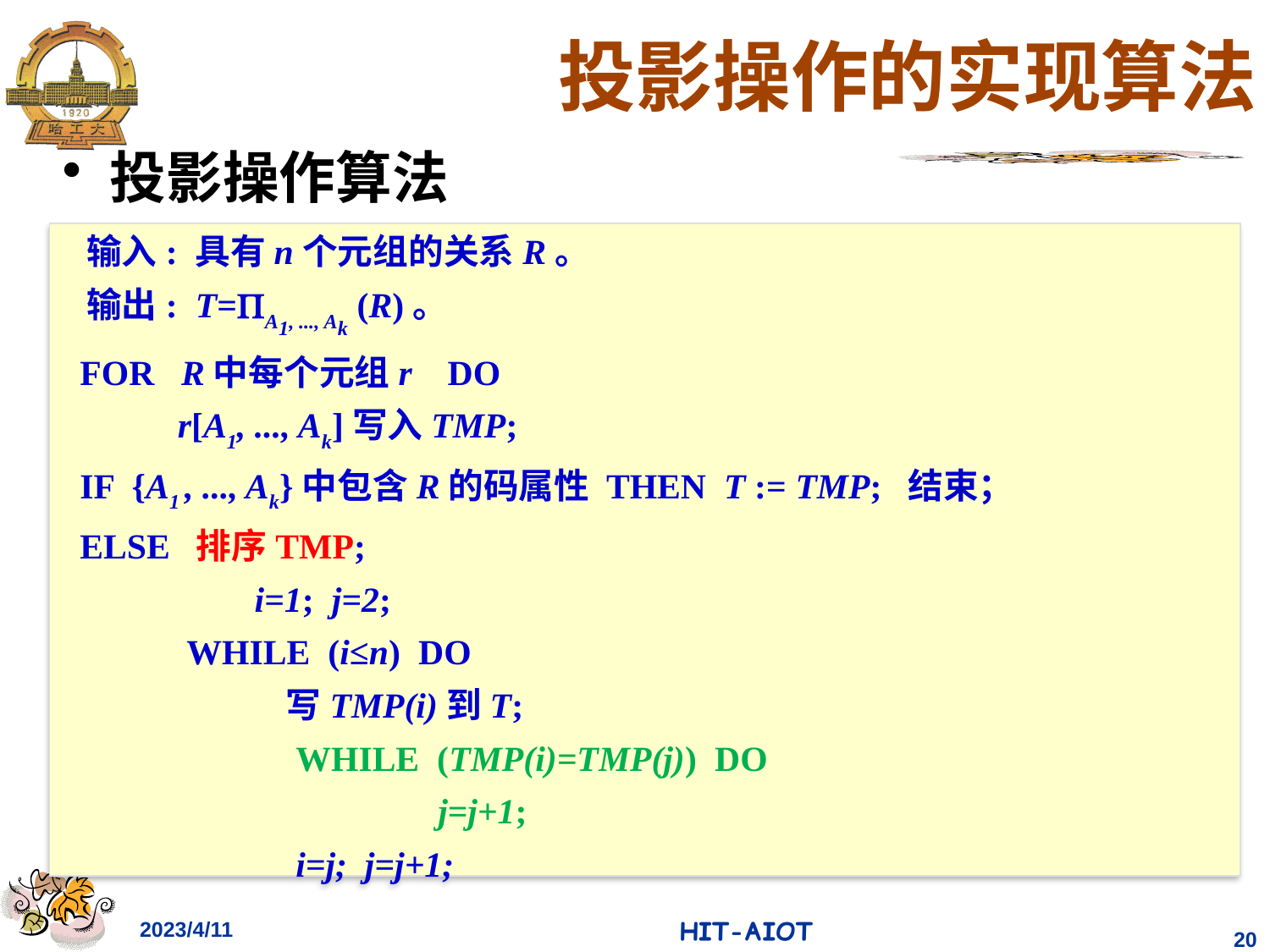

# 投影操作的实现算法
投影操作算法

  输入: 具有n个元组的关系R。
  输出:  T=ΠA1, ..., Ak (R)。
  FOR   R中每个元组r    DO
             r[A1, ..., Ak]写入TMP;
  IF  {A1 , ..., Ak}中包含R的码属性 THEN  T := TMP;  结束；
  ELSE  排序TMP;
		  i=1;  j=2;
              WHILE  (i≤n)  DO
           写TMP(i)到T;
            WHILE  (TMP(i)=TMP(j))  DO
                            j=j+1;
            i=j;  j=j+1;

2023/4/11
HIT-AIOT
20